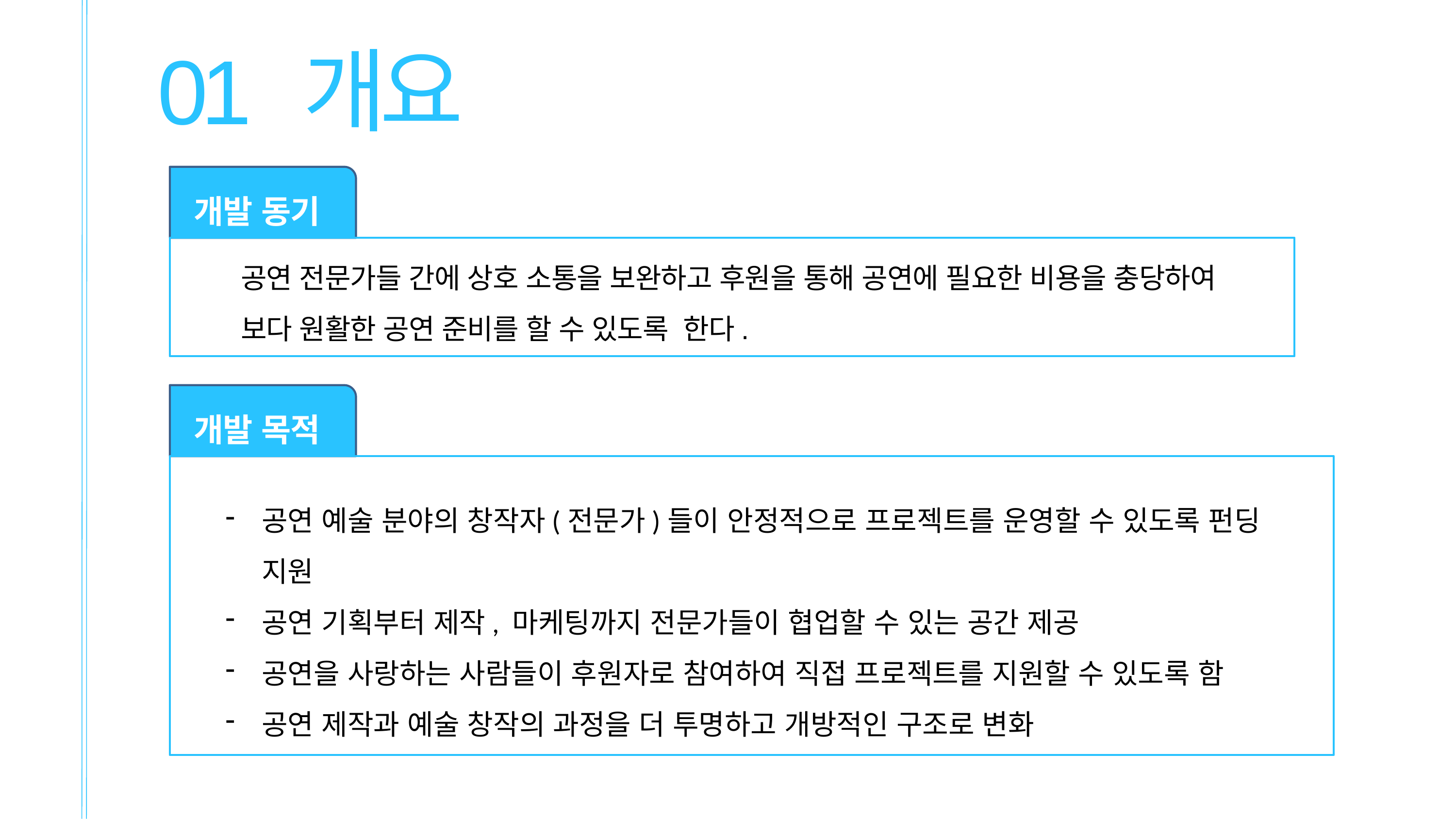

01	개요

개발 동기

공연 전문가들 간에 상호 소통을 보완하고 후원을 통해 공연에 필요한 비용을 충당하여
보다 원활한 공연 준비를 할 수 있도록  한다.

개발 목적

공연 예술 분야의 창작자(전문가)들이 안정적으로 프로젝트를 운영할 수 있도록 펀딩
지원
공연 기획부터 제작, 마케팅까지 전문가들이 협업할 수 있는 공간 제공
공연을 사랑하는 사람들이 후원자로 참여하여 직접 프로젝트를 지원할 수 있도록 함
공연 제작과 예술 창작의 과정을 더 투명하고 개방적인 구조로 변화